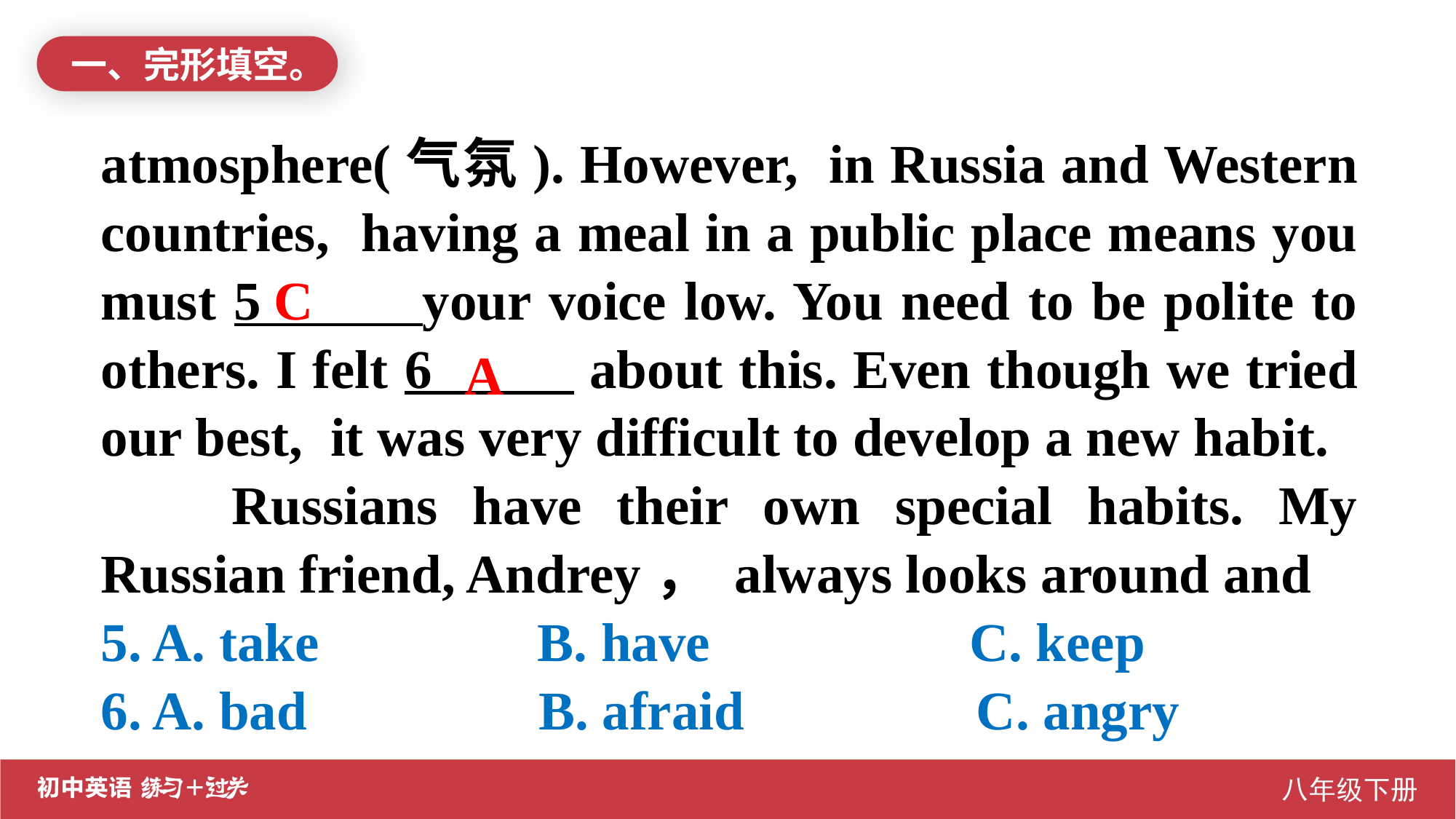

一、完形填空。
atmosphere(气氛). However,  in Russia and Western countries,  having a meal in a public place means you must 5         your voice low. You need to be polite to others. I felt 6          about this. Even though we tried our best,  it was very difficult to develop a new habit.
 	Russians have their own special habits. My Russian friend, Andrey， always looks around and
5. A. take                B. have                   C. keep
6. A. bad                 B. afraid                 C. angry
C
A